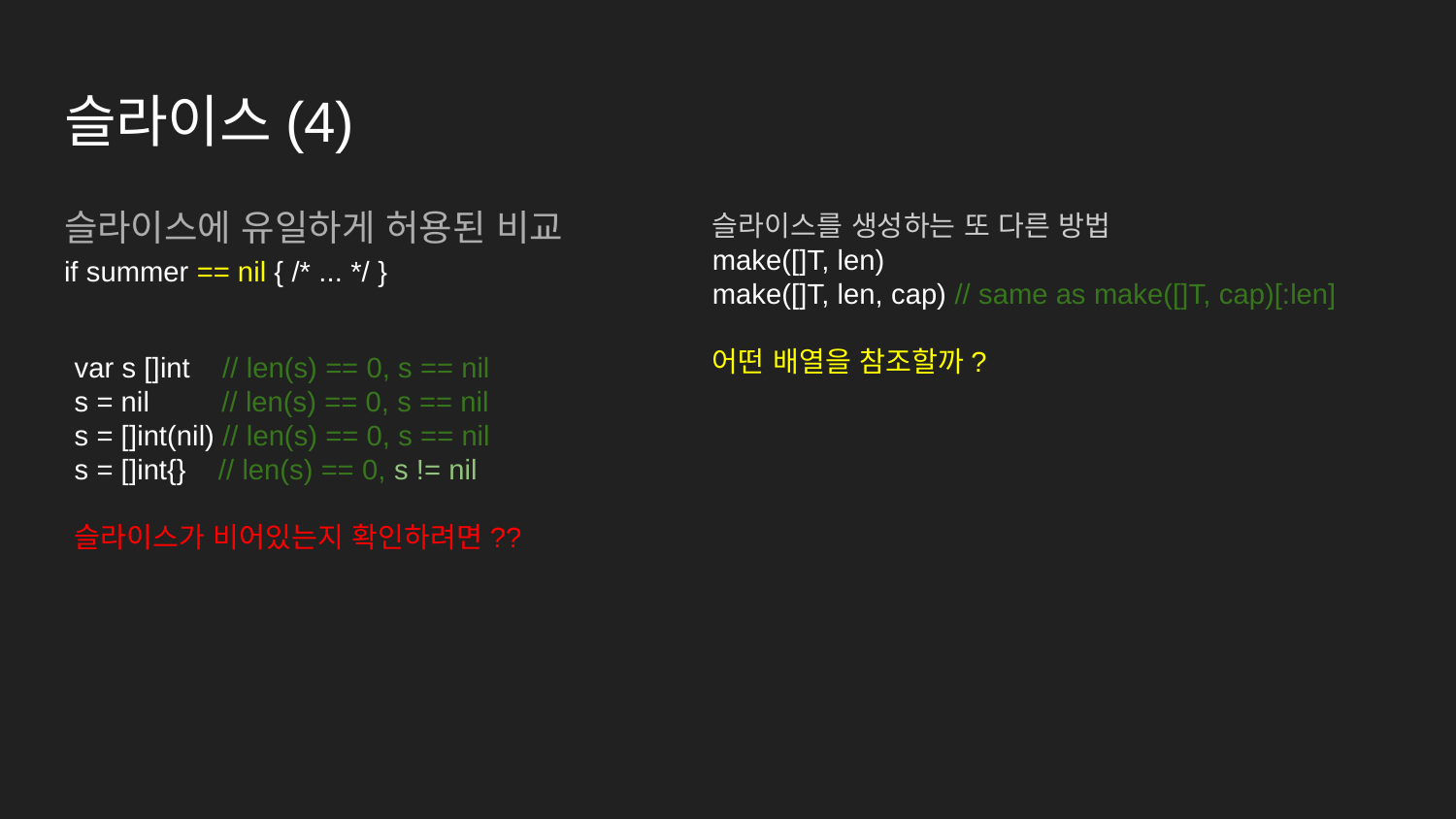

# 슬라이스(4)
슬라이스에 유일하게 허용된 비교
if summer == nil { /* ... */ }

슬라이스를 생성하는 또 다른 방법
make([]T, len)
make([]T, len, cap) // same as make([]T, cap)[:len]
어떤 배열을 참조할까?
var s []int    // len(s) == 0, s == nil
s = nil         // len(s) == 0, s == nil
s = []int(nil) // len(s) == 0, s == nil
s = []int{}    // len(s) == 0, s != nil
슬라이스가 비어있는지 확인하려면??